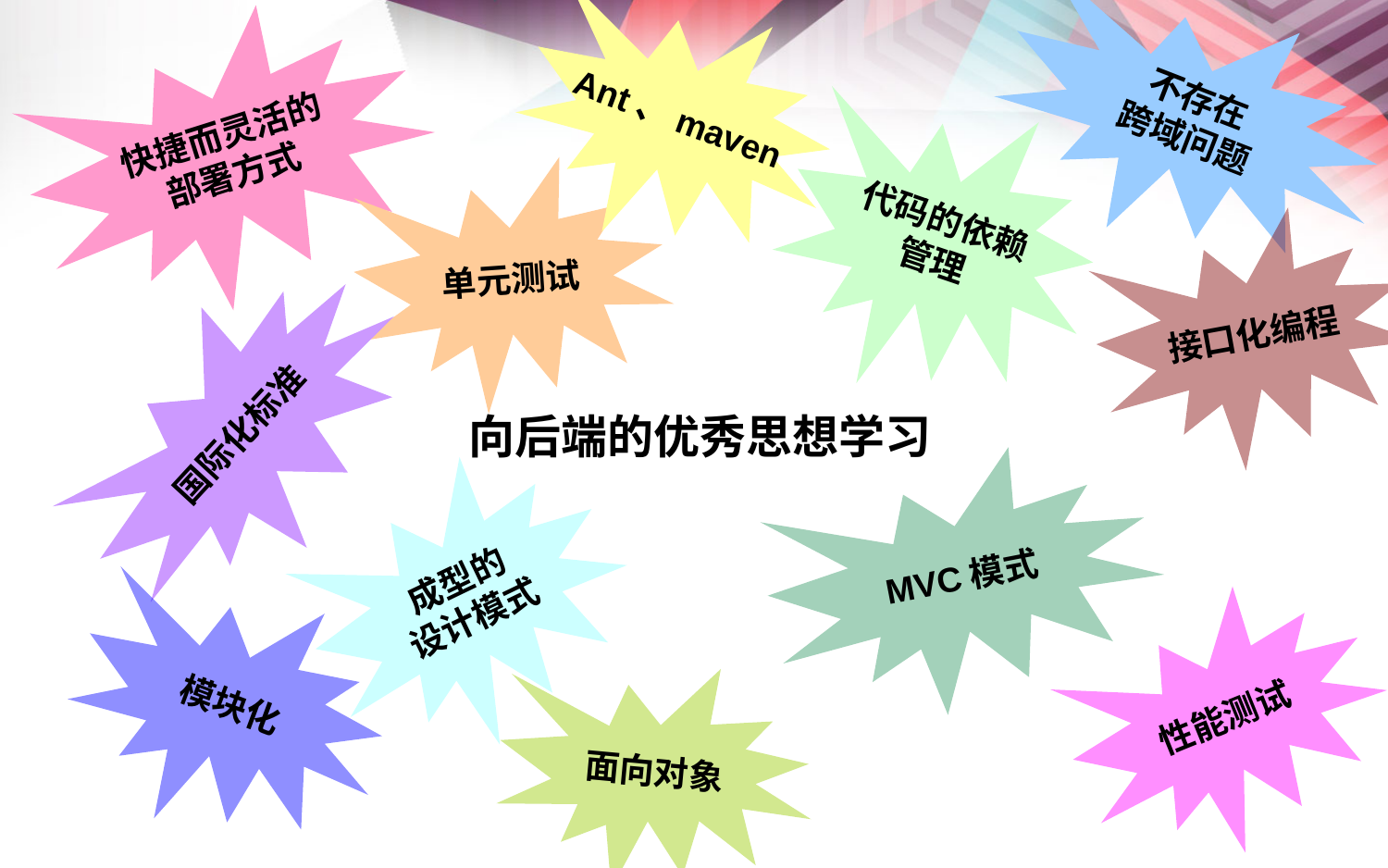

Ant、maven
不存在
跨域问题
快捷而灵活的
部署方式
代码的依赖
管理
单元测试
接口化编程
国际化标准
向后端的优秀思想学习
MVC模式
成型的
设计模式
模块化
性能测试
面向对象